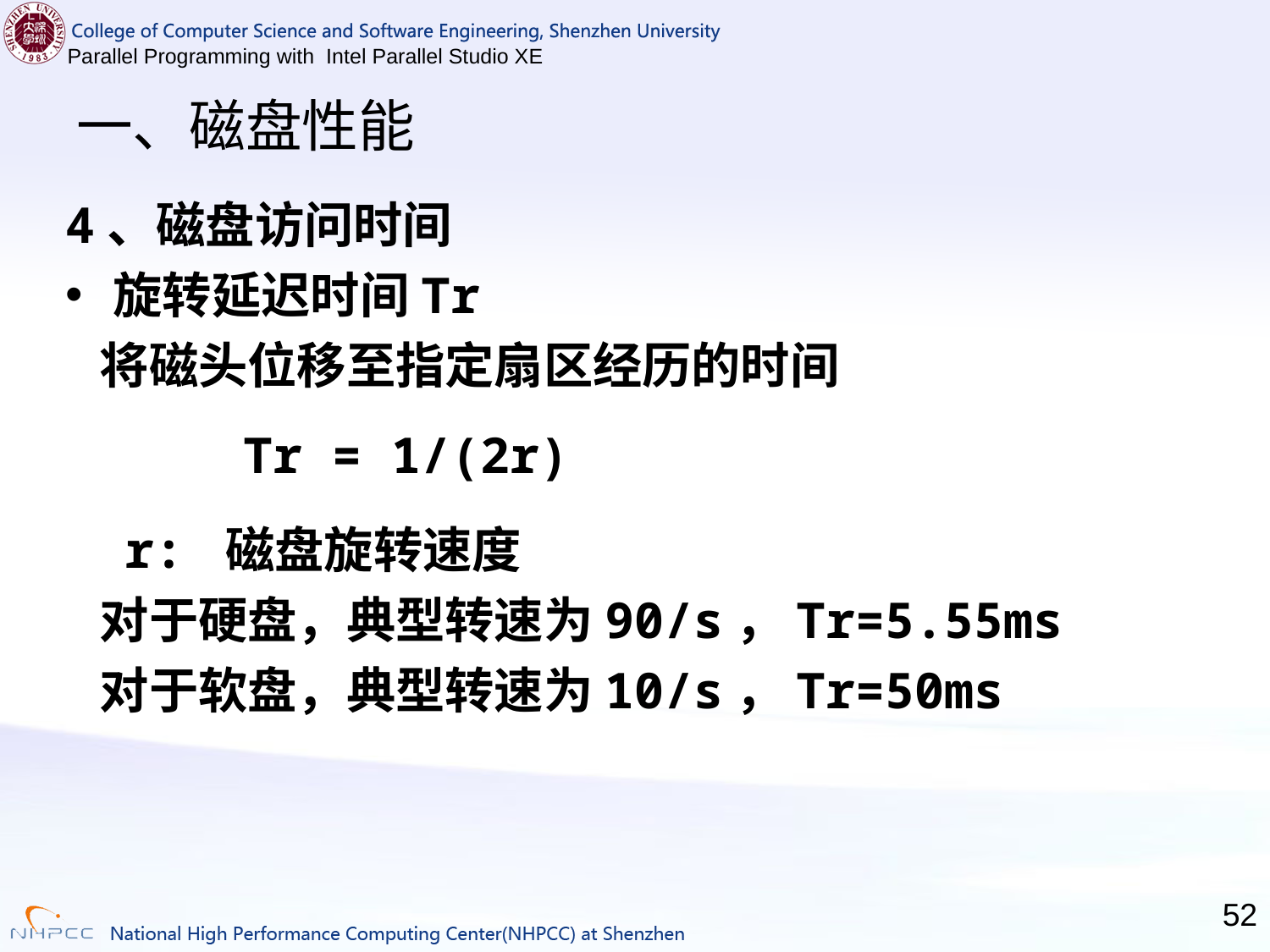

# 一、磁盘性能
4、磁盘访问时间
旋转延迟时间Tr
  将磁头位移至指定扇区经历的时间
      Tr = 1/(2r)
  r: 磁盘旋转速度
  对于硬盘，典型转速为90/s，Tr=5.55ms
  对于软盘，典型转速为10/s，Tr=50ms
52